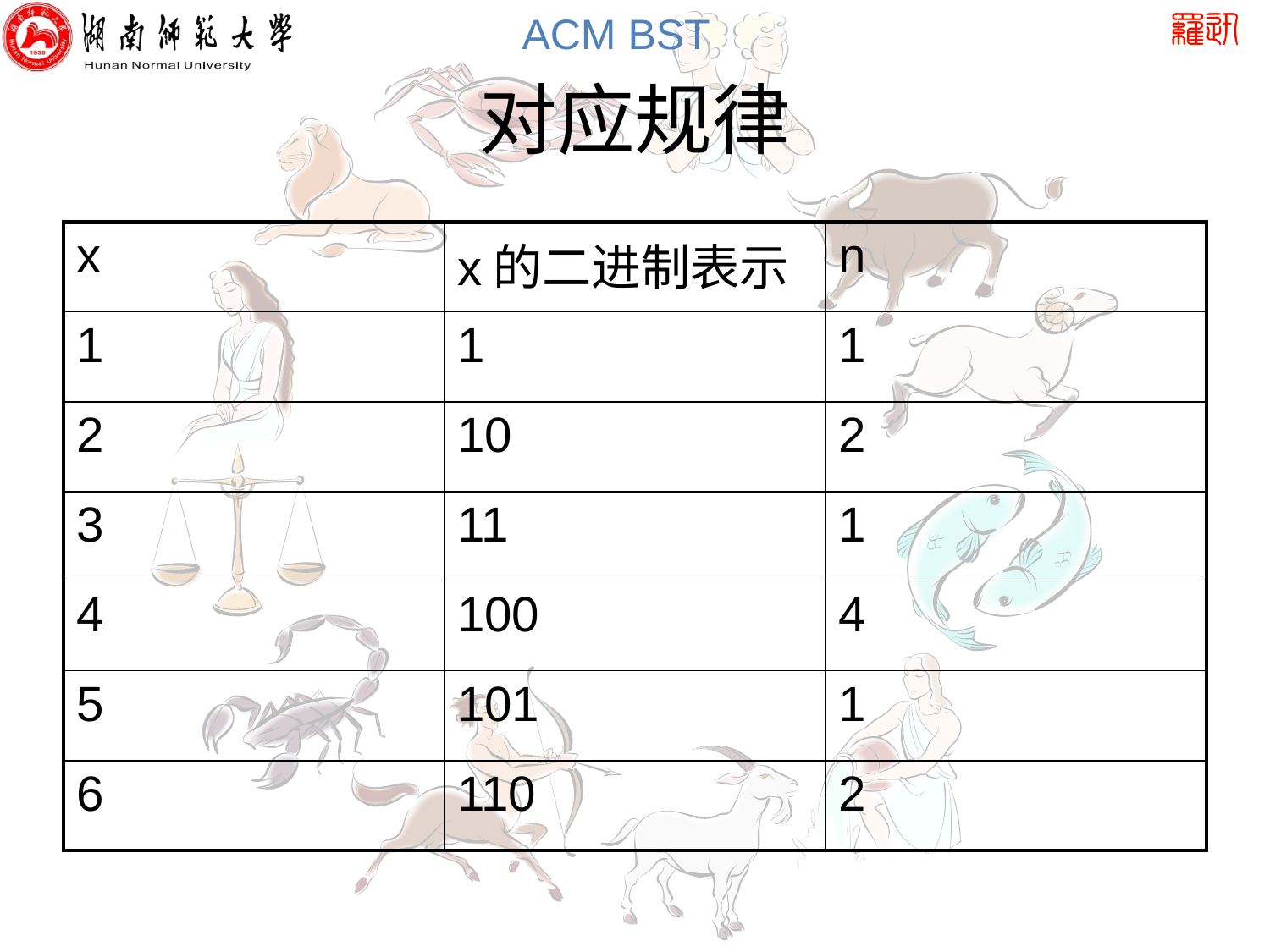

# 对应规律
| x | x的二进制表示 | n |
| --- | --- | --- |
| 1 | 1 | 1 |
| 2 | 10 | 2 |
| 3 | 11 | 1 |
| 4 | 100 | 4 |
| 5 | 101 | 1 |
| 6 | 110 | 2 |